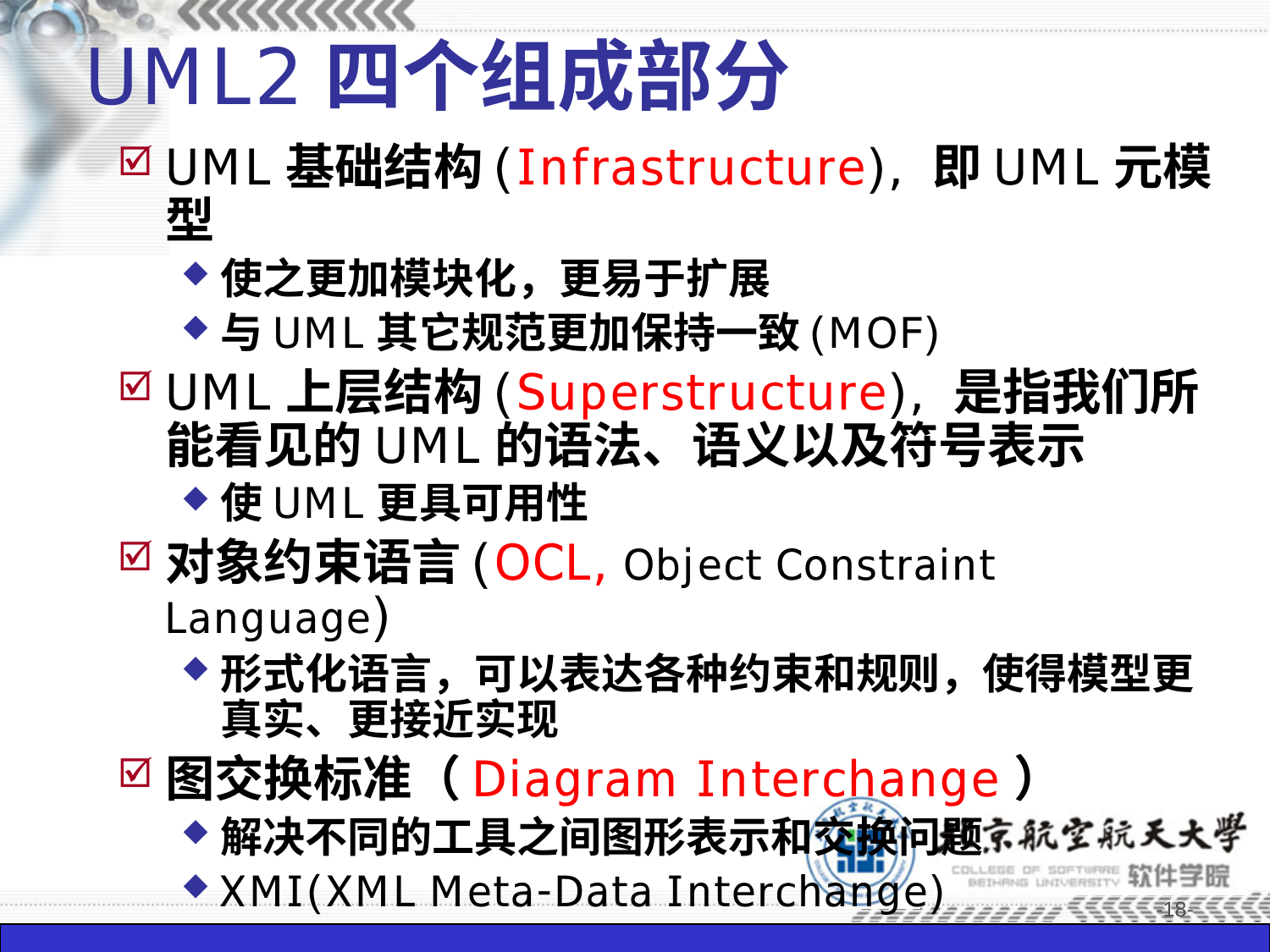

# UML2四个组成部分
UML基础结构(Infrastructure), 即UML元模型
使之更加模块化，更易于扩展
与UML其它规范更加保持一致(MOF)
UML上层结构(Superstructure), 是指我们所能看见的UML的语法、语义以及符号表示
使UML更具可用性
对象约束语言(OCL, Object Constraint Language)
形式化语言，可以表达各种约束和规则，使得模型更真实、更接近实现
图交换标准（Diagram Interchange）
解决不同的工具之间图形表示和交换问题
XMI(XML Meta-Data Interchange)
-18-